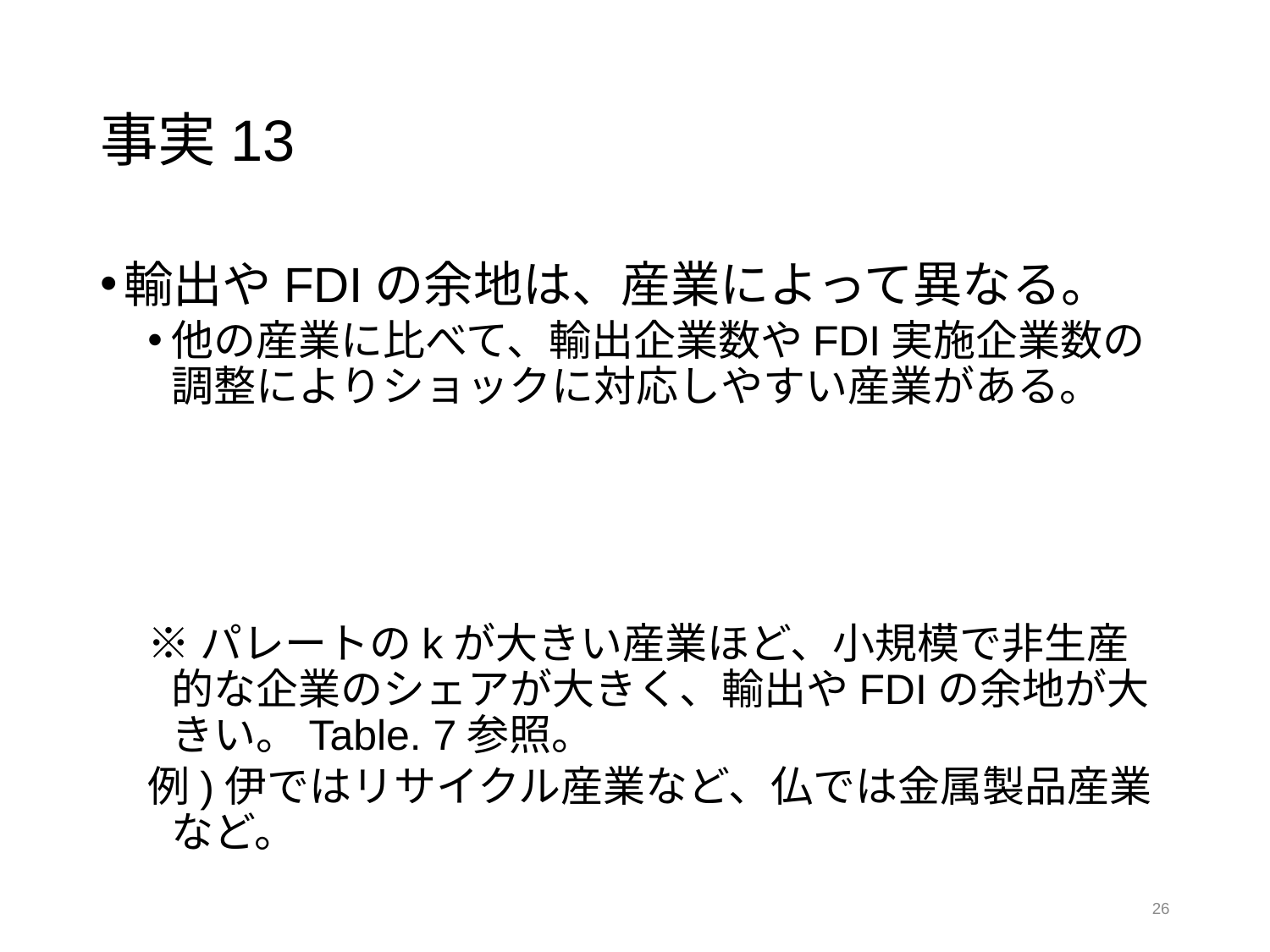

# 事実13
輸出やFDIの余地は、産業によって異なる。
他の産業に比べて、輸出企業数やFDI実施企業数の調整によりショックに対応しやすい産業がある。

※パレートのkが大きい産業ほど、小規模で非生産的な企業のシェアが大きく、輸出やFDIの余地が大きい。Table. 7参照。
例)伊ではリサイクル産業など、仏では金属製品産業など。
26